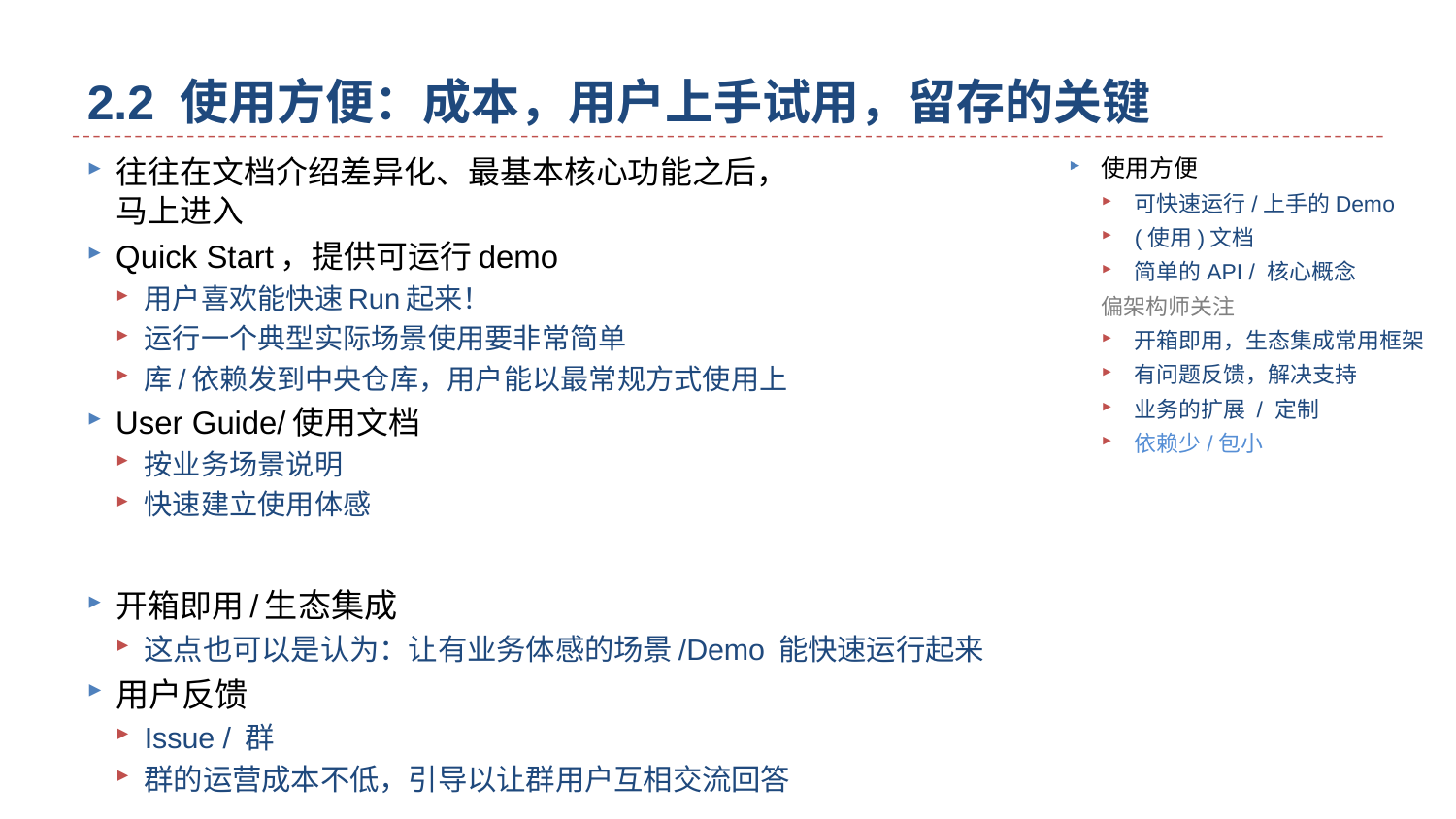

# 2.2 使用方便：成本，用户上手试用，留存的关键
往往在文档介绍差异化、最基本核心功能之后，
马上进入
Quick Start，提供可运行demo
用户喜欢能快速Run起来！
运行一个典型实际场景使用要非常简单
库/依赖发到中央仓库，用户能以最常规方式使用上
User Guide/使用文档
按业务场景说明
快速建立使用体感

开箱即用/生态集成
这点也可以是认为：让有业务体感的场景/Demo 能快速运行起来
用户反馈
Issue / 群
群的运营成本不低，引导以让群用户互相交流回答
使用方便
可快速运行/上手的Demo
(使用)文档
简单的API / 核心概念
偏架构师关注
开箱即用，生态集成常用框架
有问题反馈，解决支持
业务的扩展 / 定制
依赖少/包小